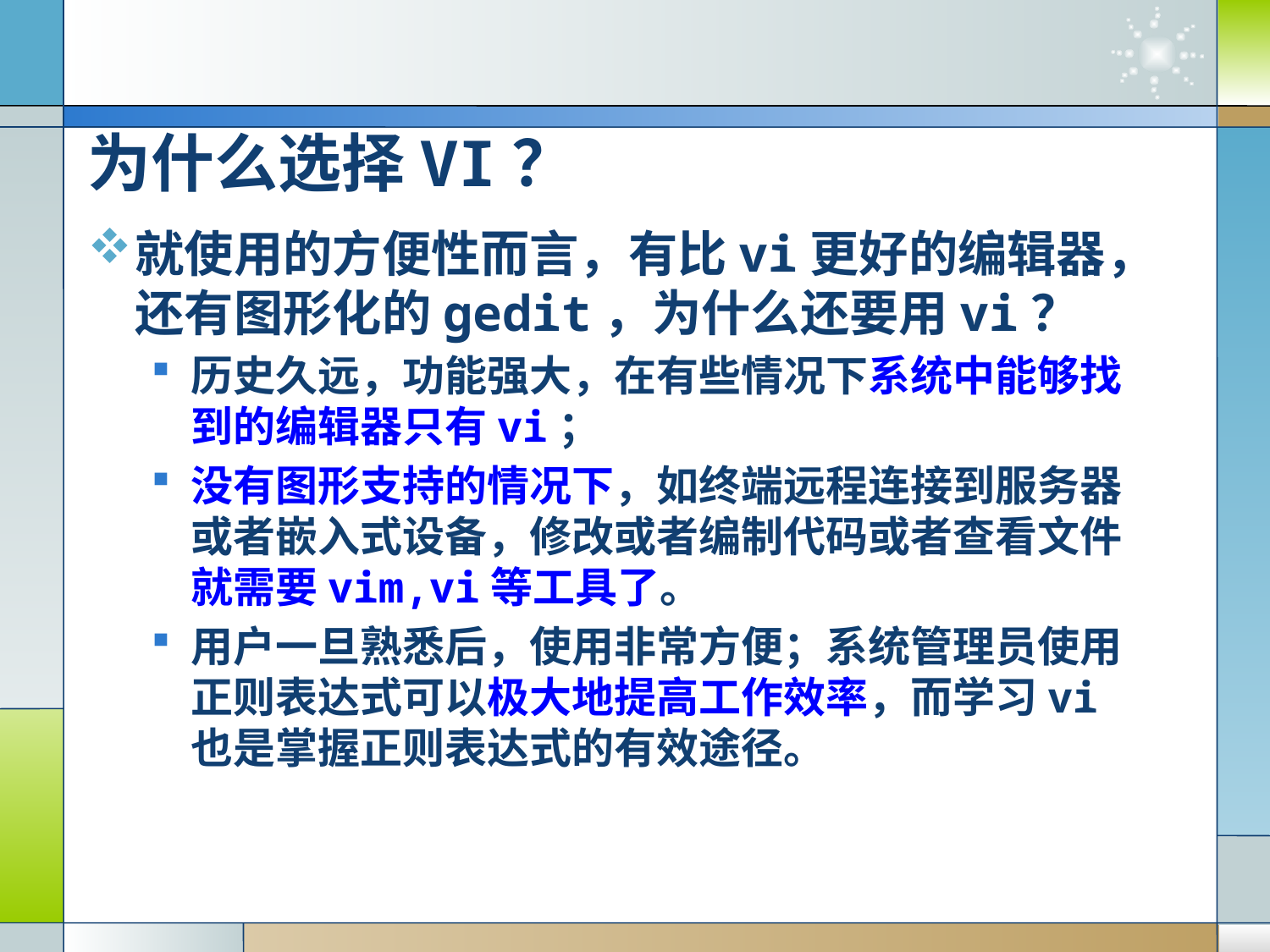

# 为什么选择VI？
就使用的方便性而言，有比vi更好的编辑器，还有图形化的gedit，为什么还要用vi？
历史久远，功能强大，在有些情况下系统中能够找到的编辑器只有vi；
没有图形支持的情况下，如终端远程连接到服务器或者嵌入式设备，修改或者编制代码或者查看文件就需要vim,vi等工具了。
用户一旦熟悉后，使用非常方便；系统管理员使用正则表达式可以极大地提高工作效率，而学习vi也是掌握正则表达式的有效途径。
4